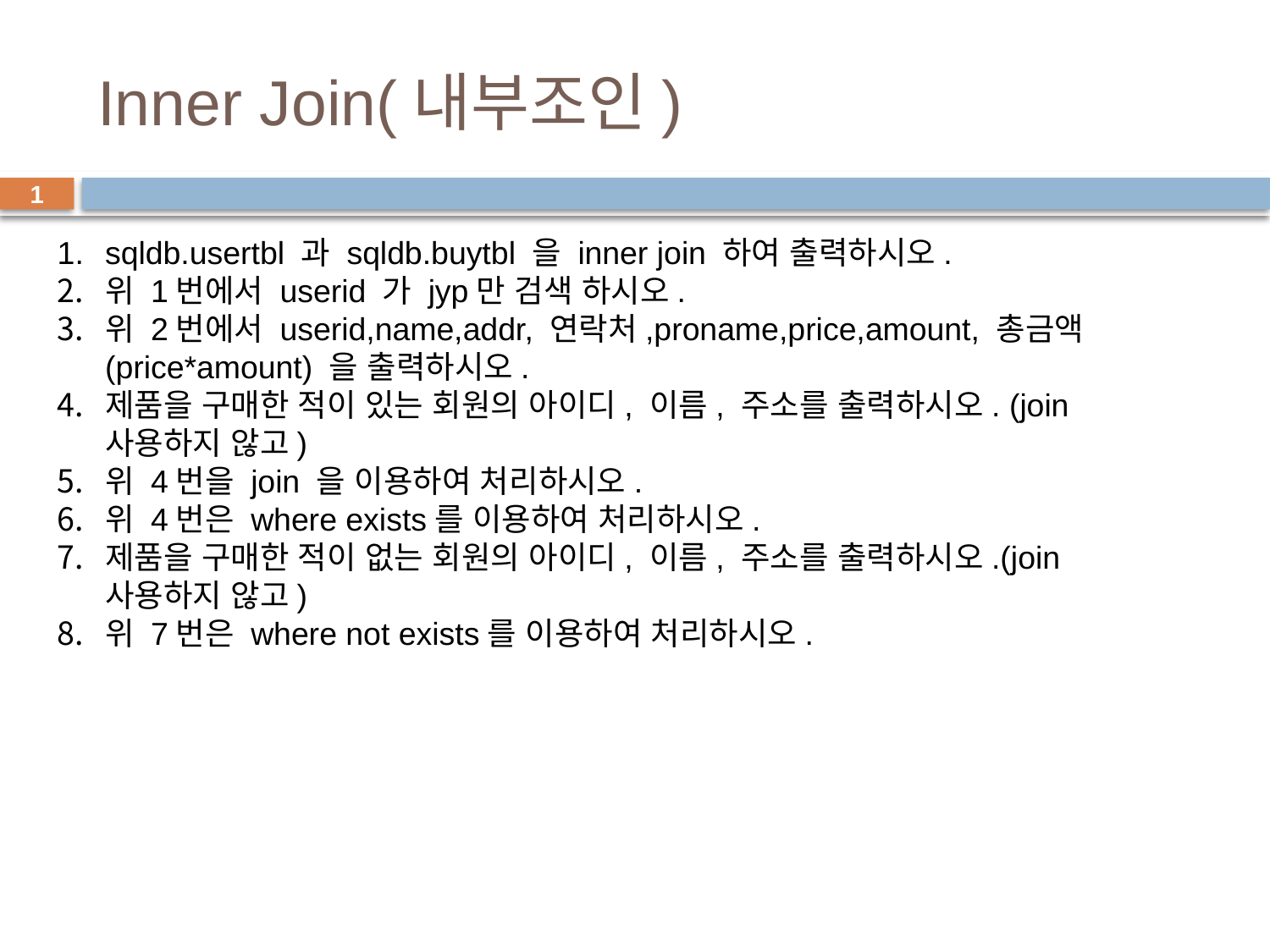

# Inner Join(내부조인)
1
sqldb.usertbl 과 sqldb.buytbl 을 inner join 하여 출력하시오.
위 1번에서 userid 가 jyp만 검색 하시오.
위 2번에서 userid,name,addr, 연락처,proname,price,amount, 총금액(price*amount) 을 출력하시오.
제품을 구매한 적이 있는 회원의 아이디, 이름, 주소를 출력하시오. (join 사용하지 않고)
위 4번을 join 을 이용하여 처리하시오.
위 4번은 where exists를 이용하여 처리하시오.
제품을 구매한 적이 없는 회원의 아이디, 이름, 주소를 출력하시오.(join 사용하지 않고)
위 7번은 where not exists를 이용하여 처리하시오.